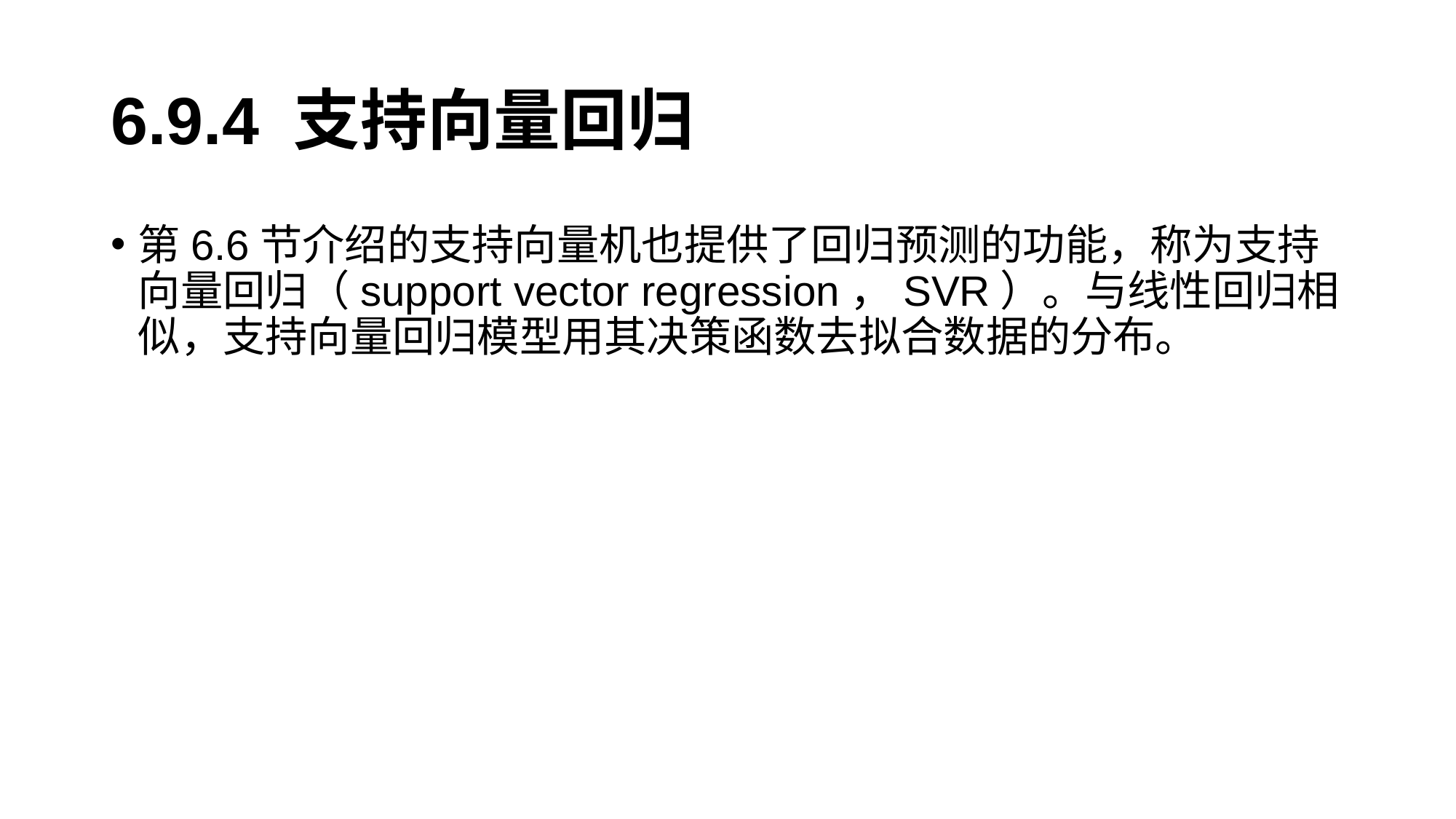

# 6.9.4 支持向量回归
第6.6节介绍的支持向量机也提供了回归预测的功能，称为支持向量回归（support vector regression，SVR）。与线性回归相似，支持向量回归模型用其决策函数去拟合数据的分布。